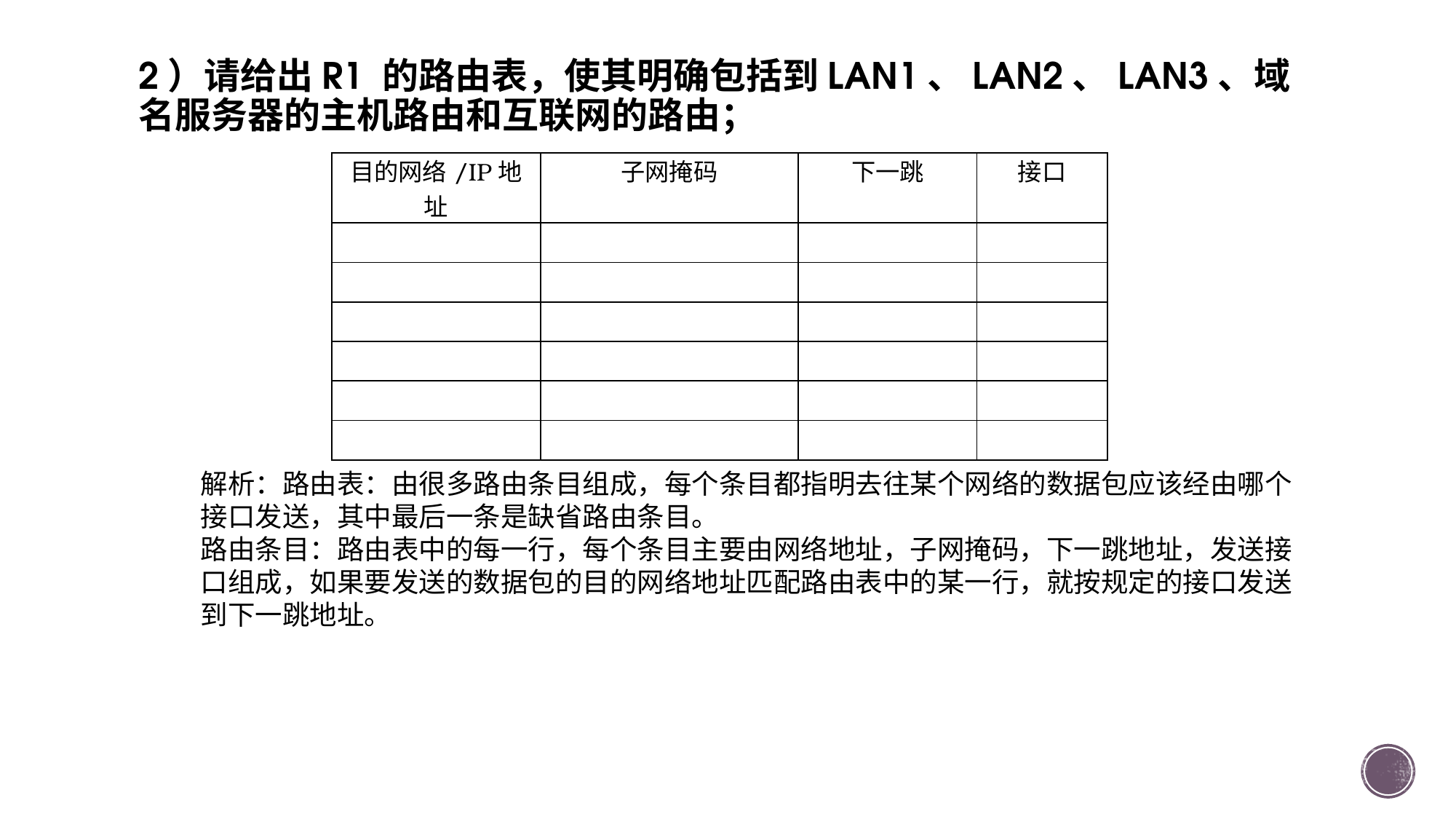

# 2）请给出R1 的路由表，使其明确包括到LAN1、LAN2、LAN3、域名服务器的主机路由和互联网的路由；
| 目的网络/IP地址 | 子网掩码 | 下一跳 | 接口 |
| --- | --- | --- | --- |
|  |  |  |  |
|  |  |  |  |
|  |  |  |  |
|  |  |  |  |
|  |  |  |  |
|  |  |  |  |
解析：路由表：由很多路由条目组成，每个条目都指明去往某个网络的数据包应该经由哪个接口发送，其中最后一条是缺省路由条目。
路由条目：路由表中的每一行，每个条目主要由网络地址，子网掩码，下一跳地址，发送接口组成，如果要发送的数据包的目的网络地址匹配路由表中的某一行，就按规定的接口发送到下一跳地址。